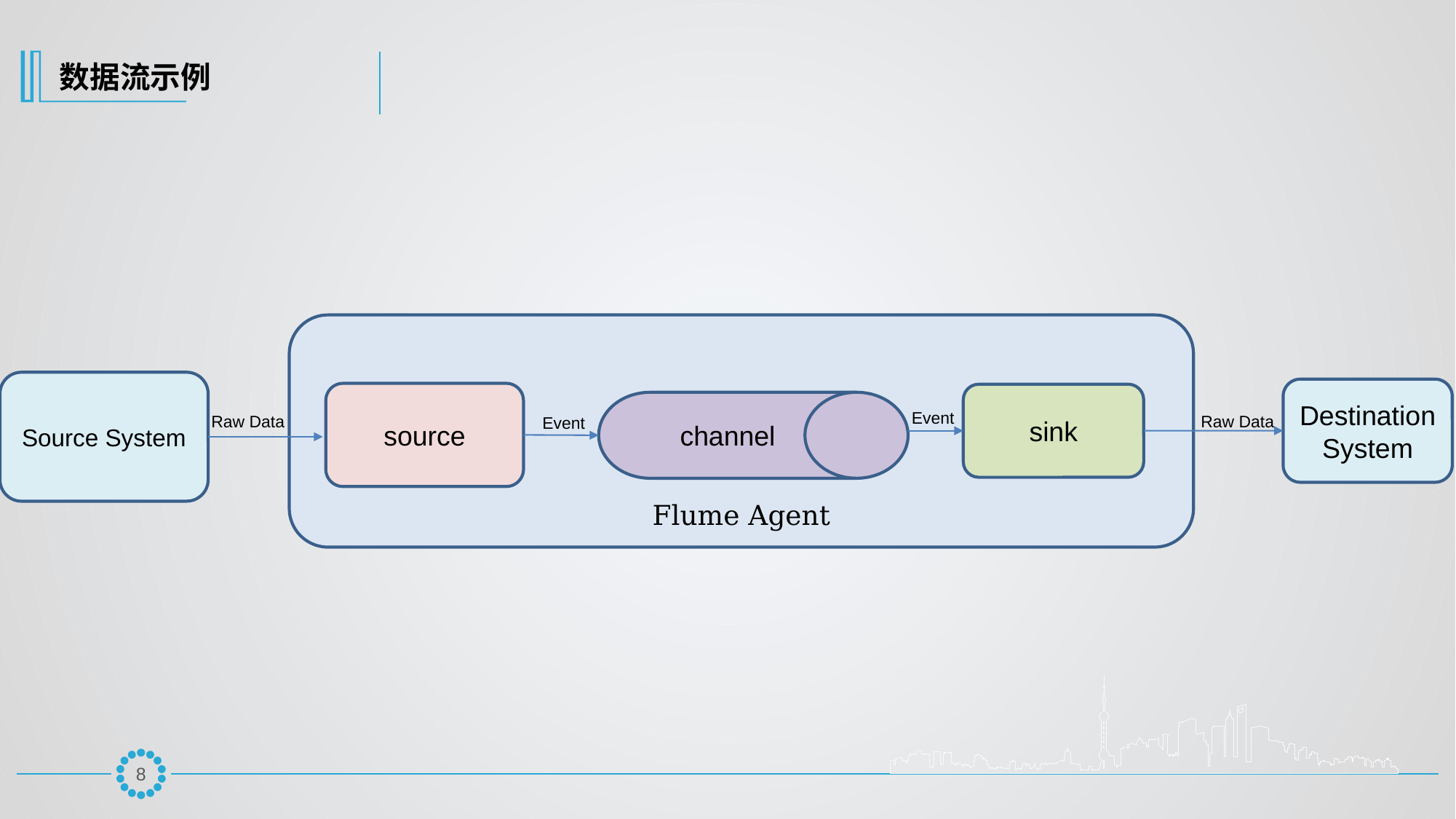

数据流示例
Flume Agent
Source System
Destination System
source
sink
channel
Event
Raw Data
Raw Data
Event
8